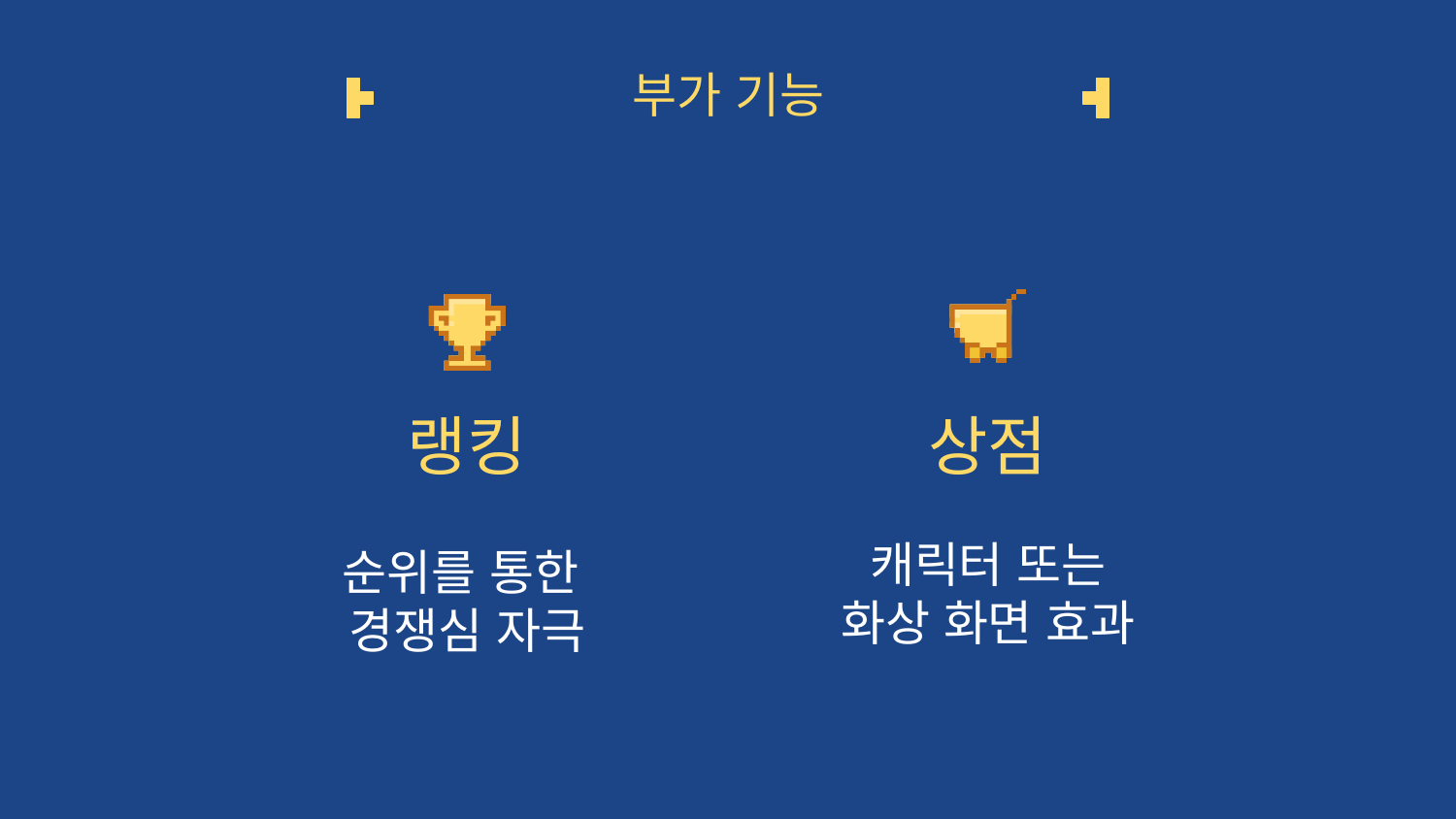

# 부가 기능

상점
랭킹
캐릭터 또는
화상 화면 효과
순위를 통한
경쟁심 자극